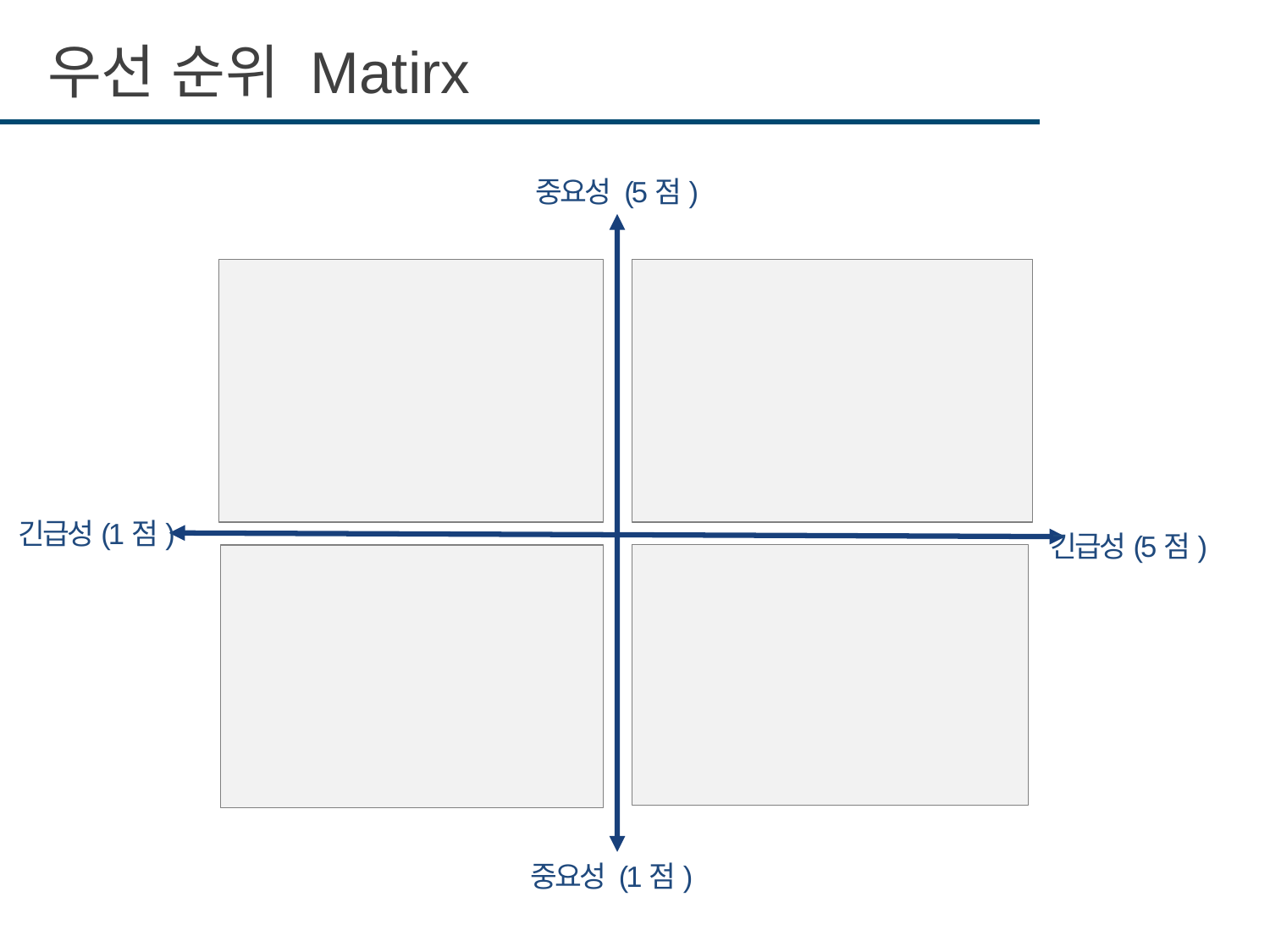

# 우선 순위 Matirx
중요성 (5점)

긴급성(1점)
긴급성(5점)

중요성 (1점)